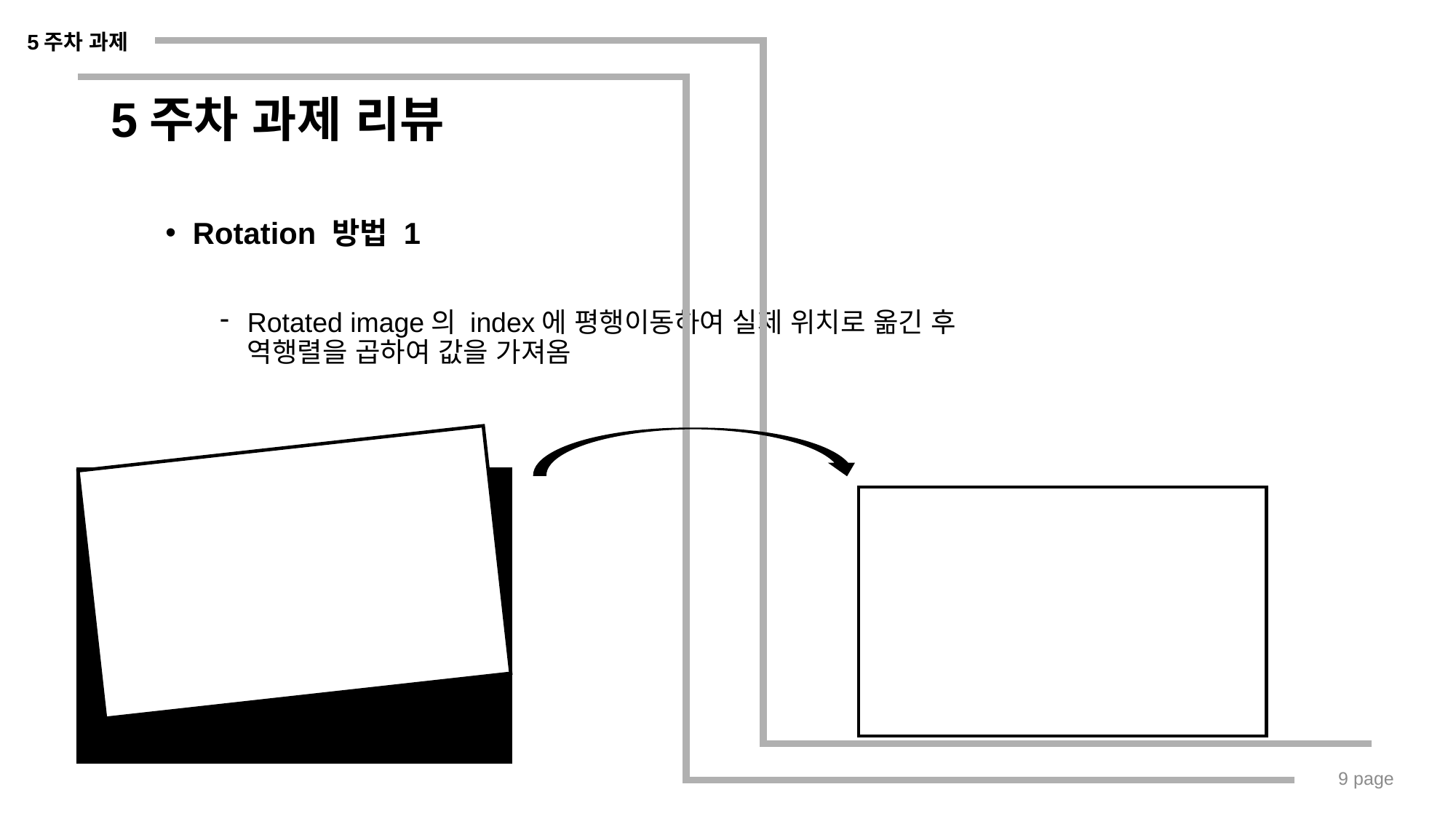

5주차 과제
# 5주차 과제 리뷰
Rotation 방법 1

Rotated image의 index에 평행이동하여 실제 위치로 옮긴 후
역행렬을 곱하여 값을 가져옴

9 page